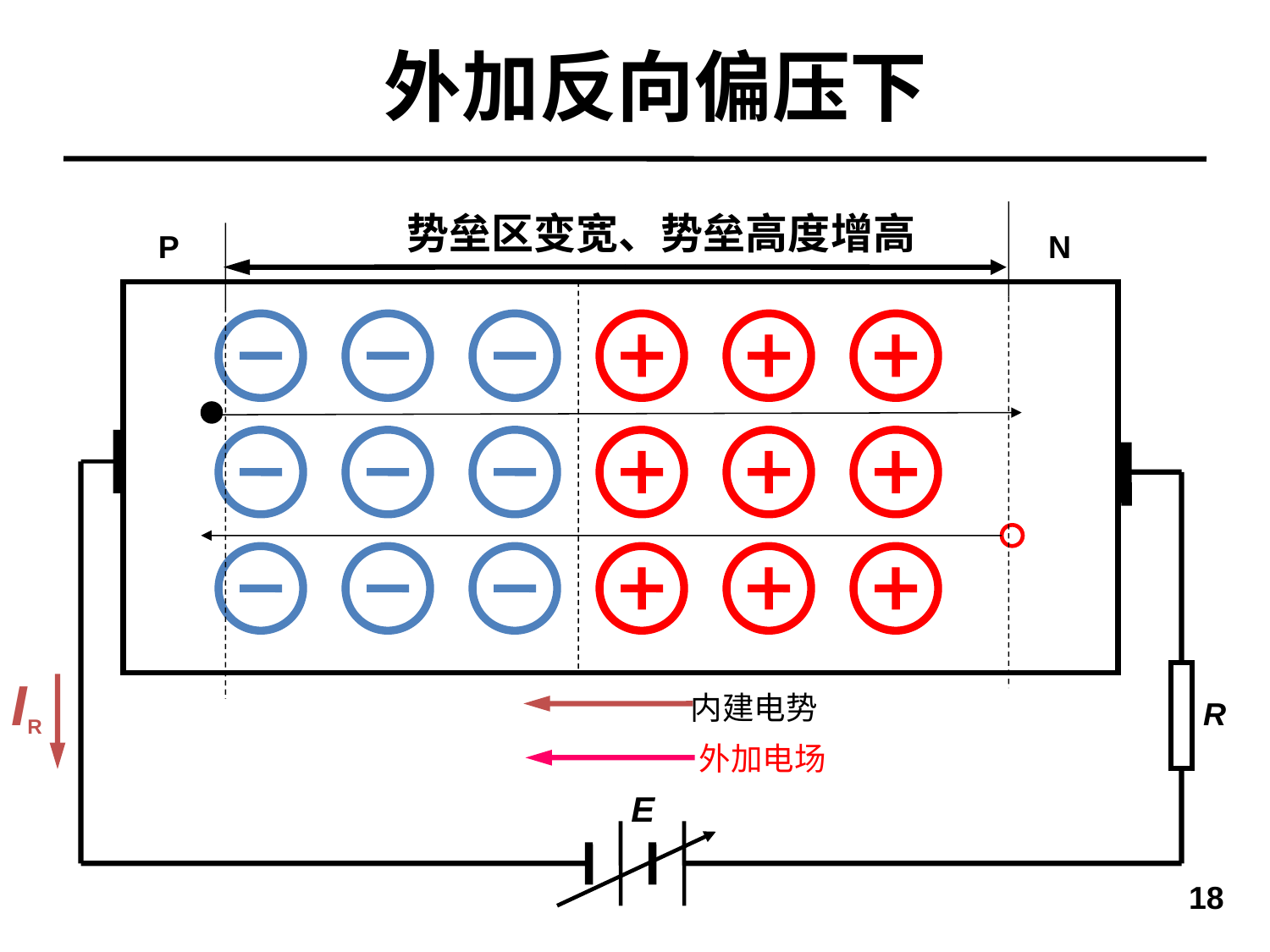

外加反向偏压下

势垒区变宽、势垒高度增高

P
N

IR

内建电势
R

外加电场

E

(2) 外加反向电压

18